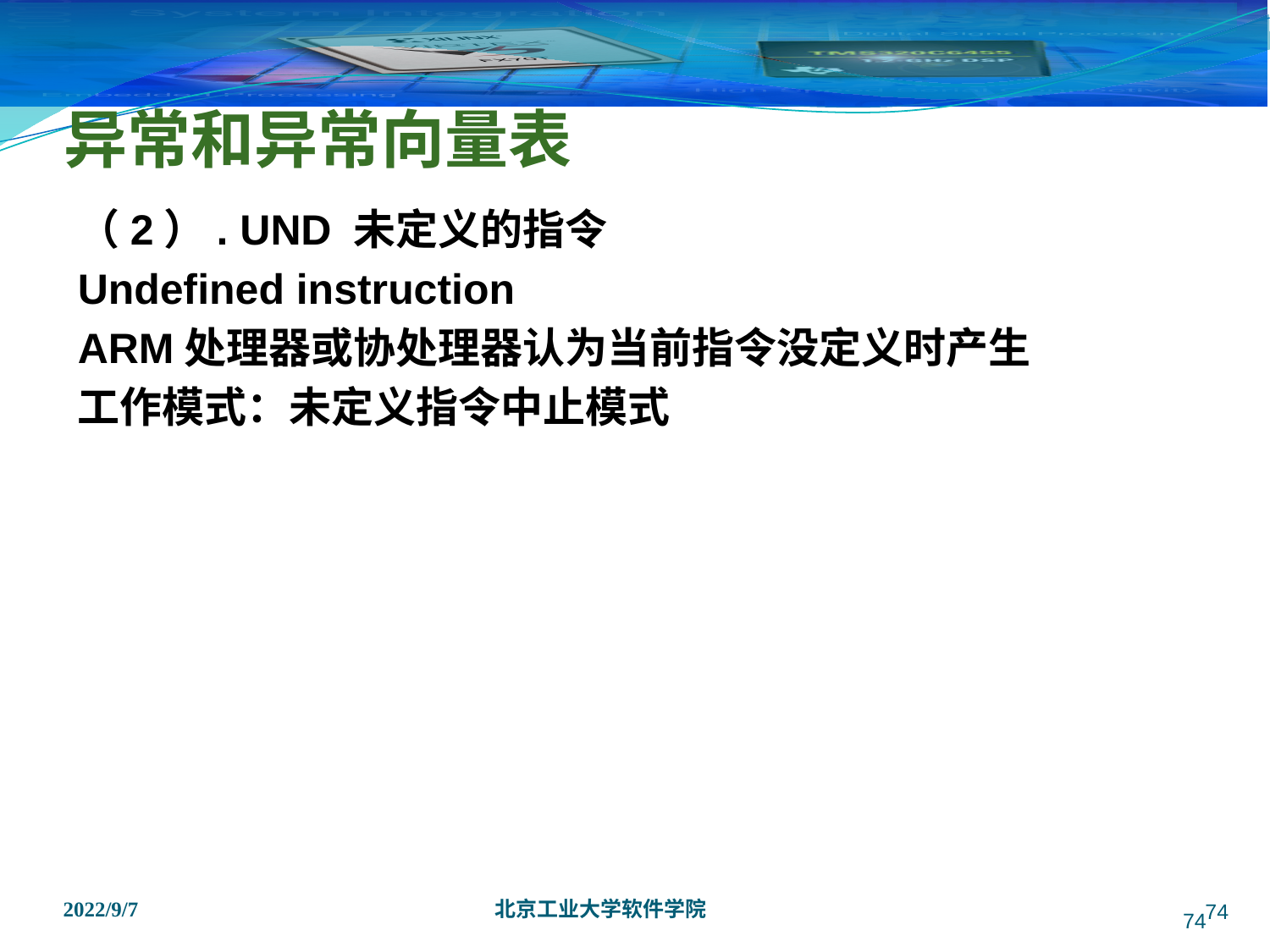

# 异常和异常向量表
（2）. UND 未定义的指令
Undefined instruction
ARM处理器或协处理器认为当前指令没定义时产生
工作模式：未定义指令中止模式

74